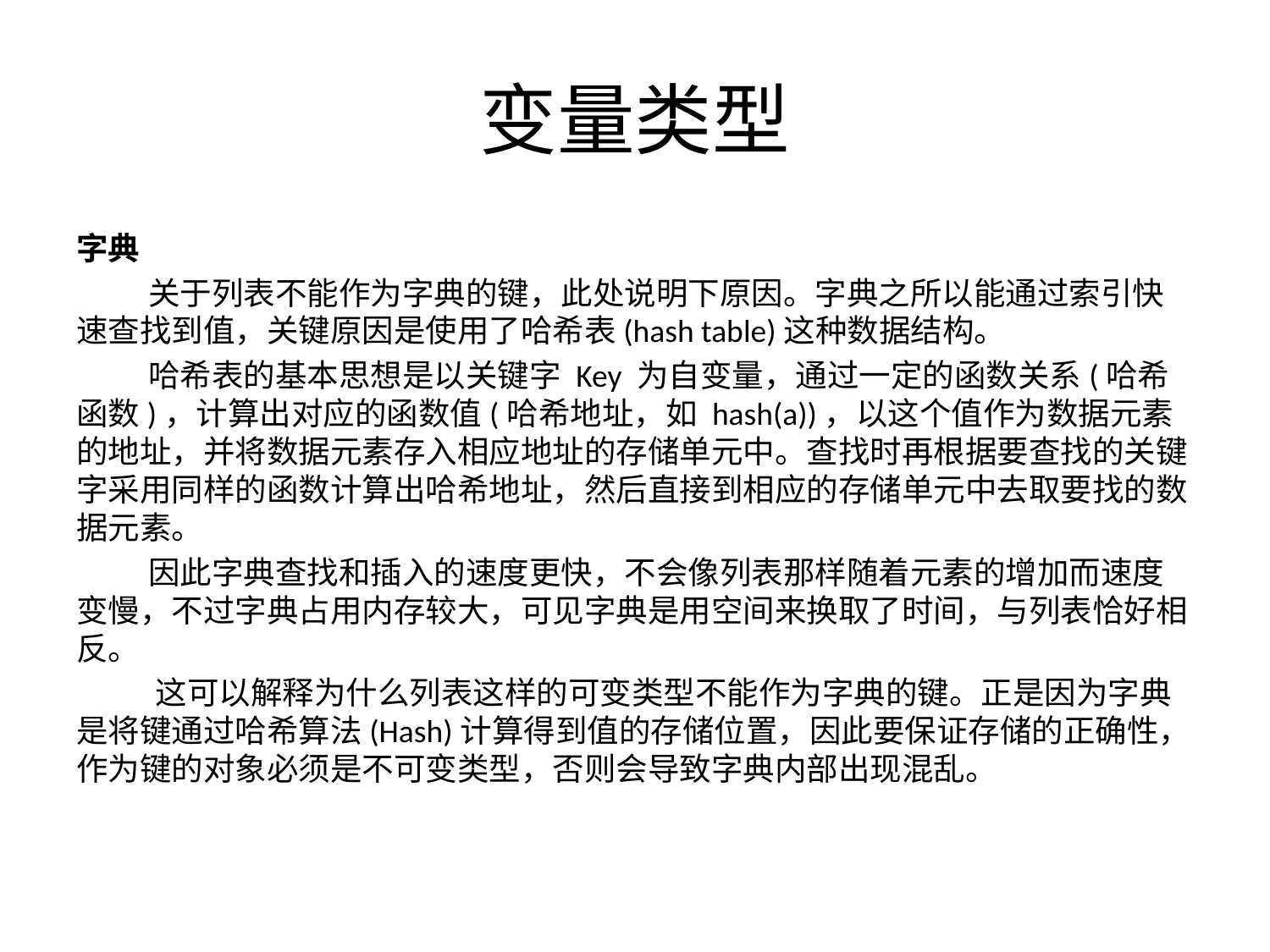

# 变量类型
字典
         关于列表不能作为字典的键，此处说明下原因。字典之所以能通过索引快速查找到值，关键原因是使用了哈希表(hash table)这种数据结构。
         哈希表的基本思想是以关键字 Key 为自变量，通过一定的函数关系(哈希函数)，计算出对应的函数值(哈希地址，如 hash(a))，以这个值作为数据元素的地址，并将数据元素存入相应地址的存储单元中。查找时再根据要查找的关键字采用同样的函数计算出哈希地址，然后直接到相应的存储单元中去取要找的数据元素。
         因此字典查找和插入的速度更快，不会像列表那样随着元素的增加而速度变慢，不过字典占用内存较大，可见字典是用空间来换取了时间，与列表恰好相反。
          这可以解释为什么列表这样的可变类型不能作为字典的键。正是因为字典是将键通过哈希算法(Hash)计算得到值的存储位置，因此要保证存储的正确性，作为键的对象必须是不可变类型，否则会导致字典内部出现混乱。